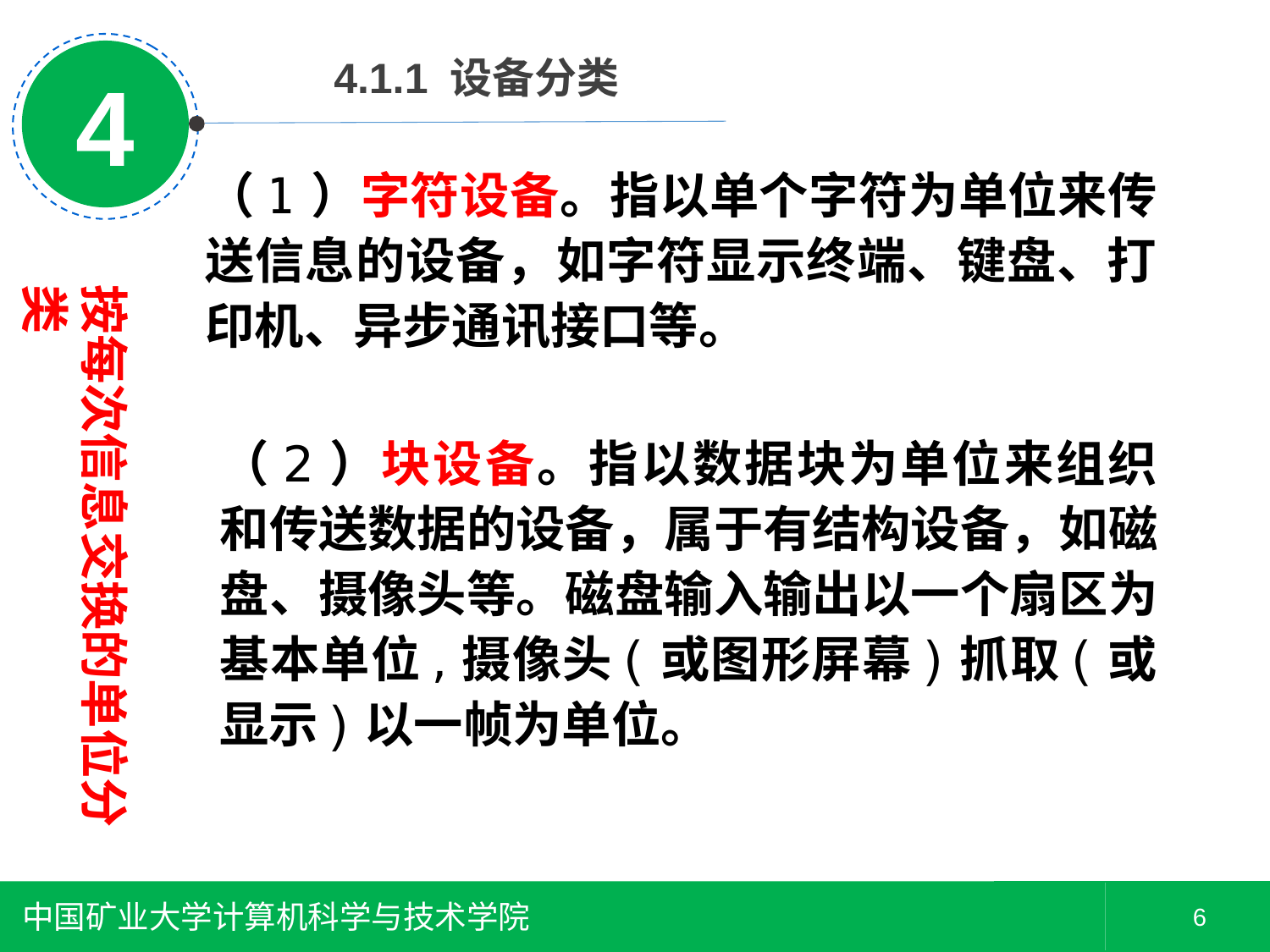

4
  4.1.1 设备分类

（1）字符设备。指以单个字符为单位来传送信息的设备，如字符显示终端、键盘、打印机、异步通讯接口等。
按每次信息交换的单位分类
（2）块设备。指以数据块为单位来组织和传送数据的设备，属于有结构设备，如磁盘、摄像头等。磁盘输入输出以一个扇区为基本单位,摄像头(或图形屏幕)抓取(或显示)以一帧为单位。